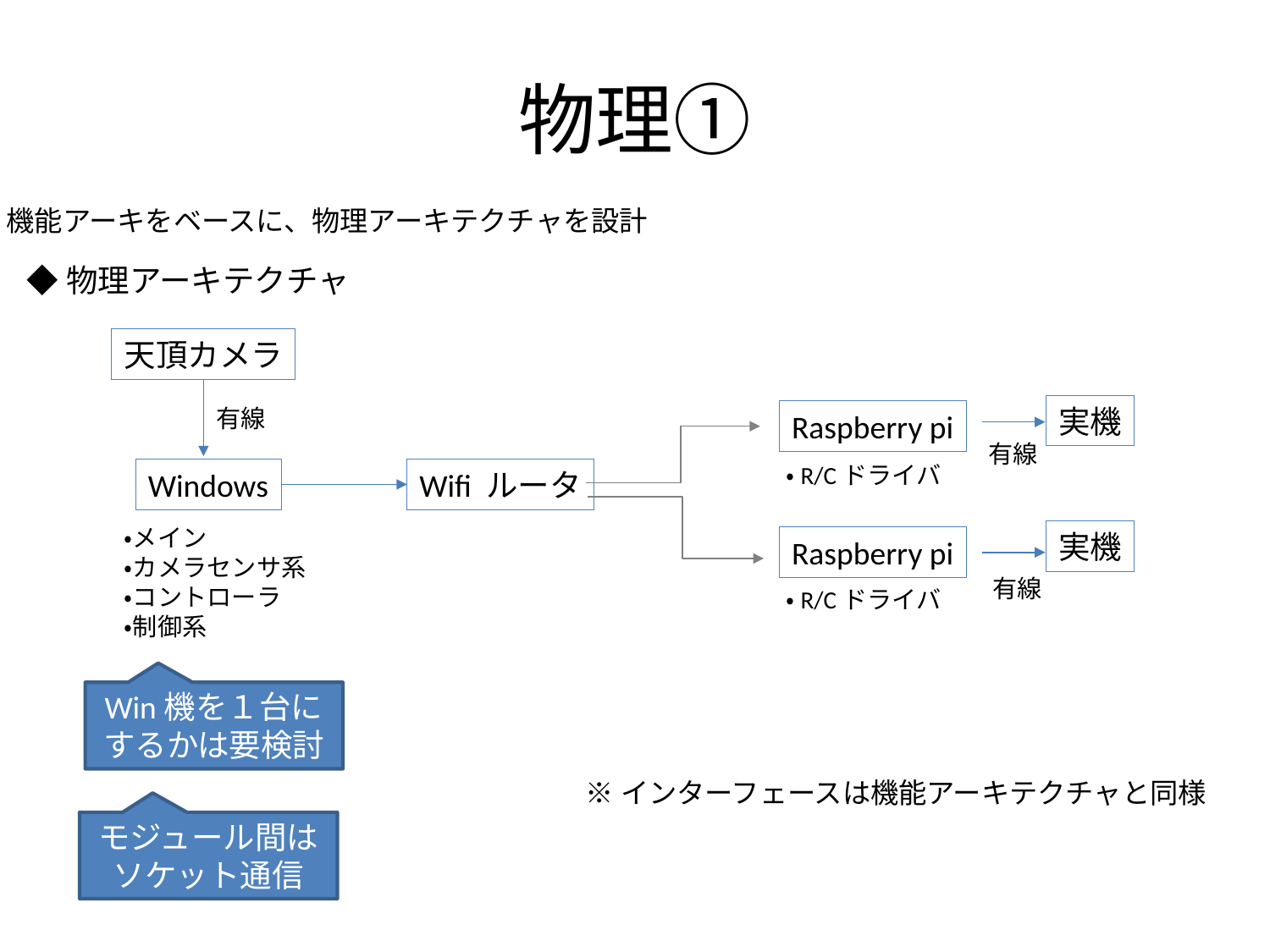

# 物理①
機能アーキをベースに、物理アーキテクチャを設計
◆物理アーキテクチャ
天頂カメラ
実機
有線
Raspberry pi

有線
・R/Cドライバ
Wifi ルータ
Windows

・メイン
・カメラセンサ系
・コントローラ
・制御系
実機
Raspberry pi
有線
・R/Cドライバ
Win機を１台にするかは要検討
※インターフェースは機能アーキテクチャと同様
モジュール間はソケット通信